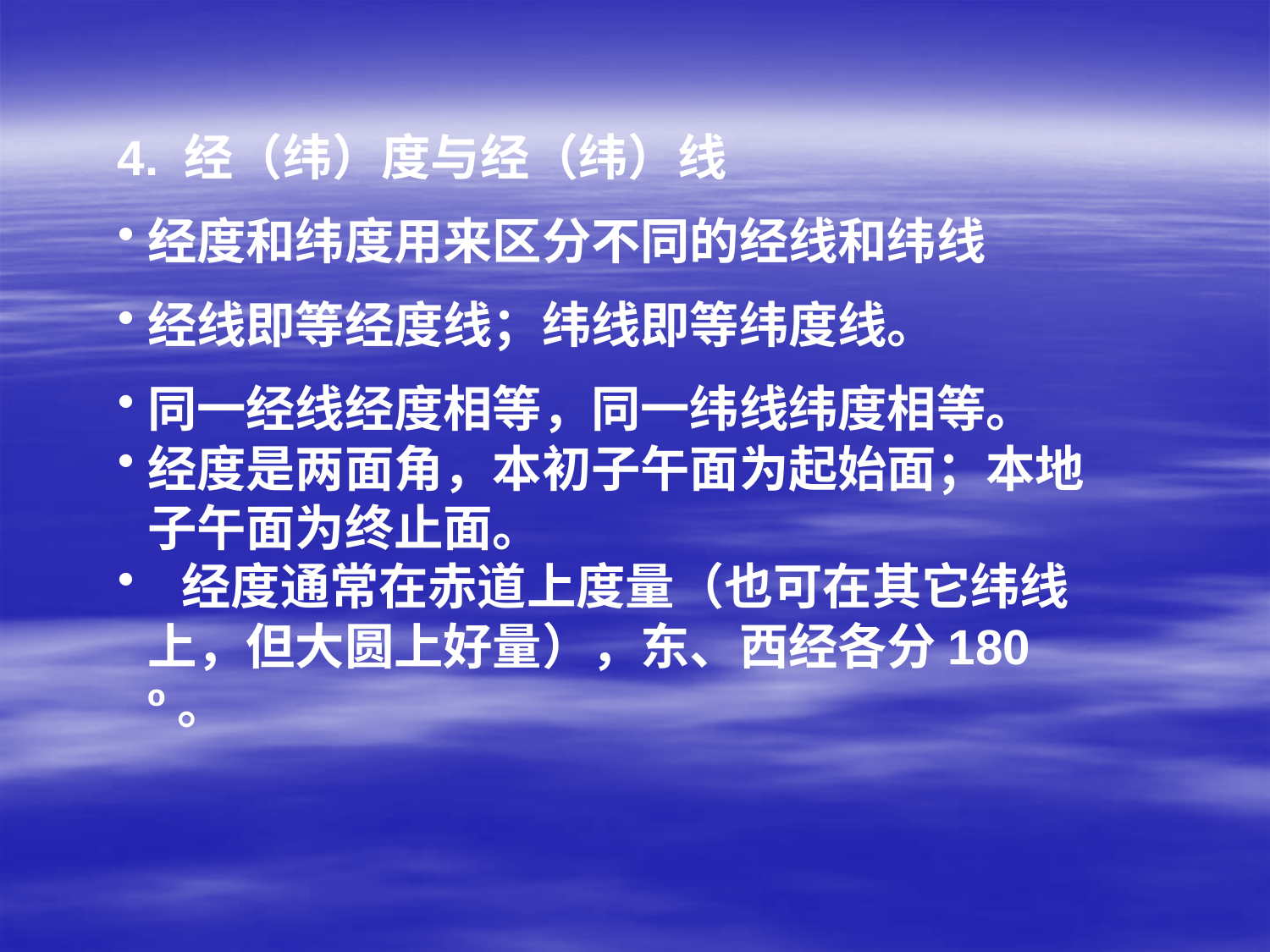

4. 经（纬）度与经（纬）线
经度和纬度用来区分不同的经线和纬线
经线即等经度线；纬线即等纬度线。
同一经线经度相等，同一纬线纬度相等。
经度是两面角，本初子午面为起始面；本地子午面为终止面。
  经度通常在赤道上度量（也可在其它纬线上，但大圆上好量），东、西经各分180 º。